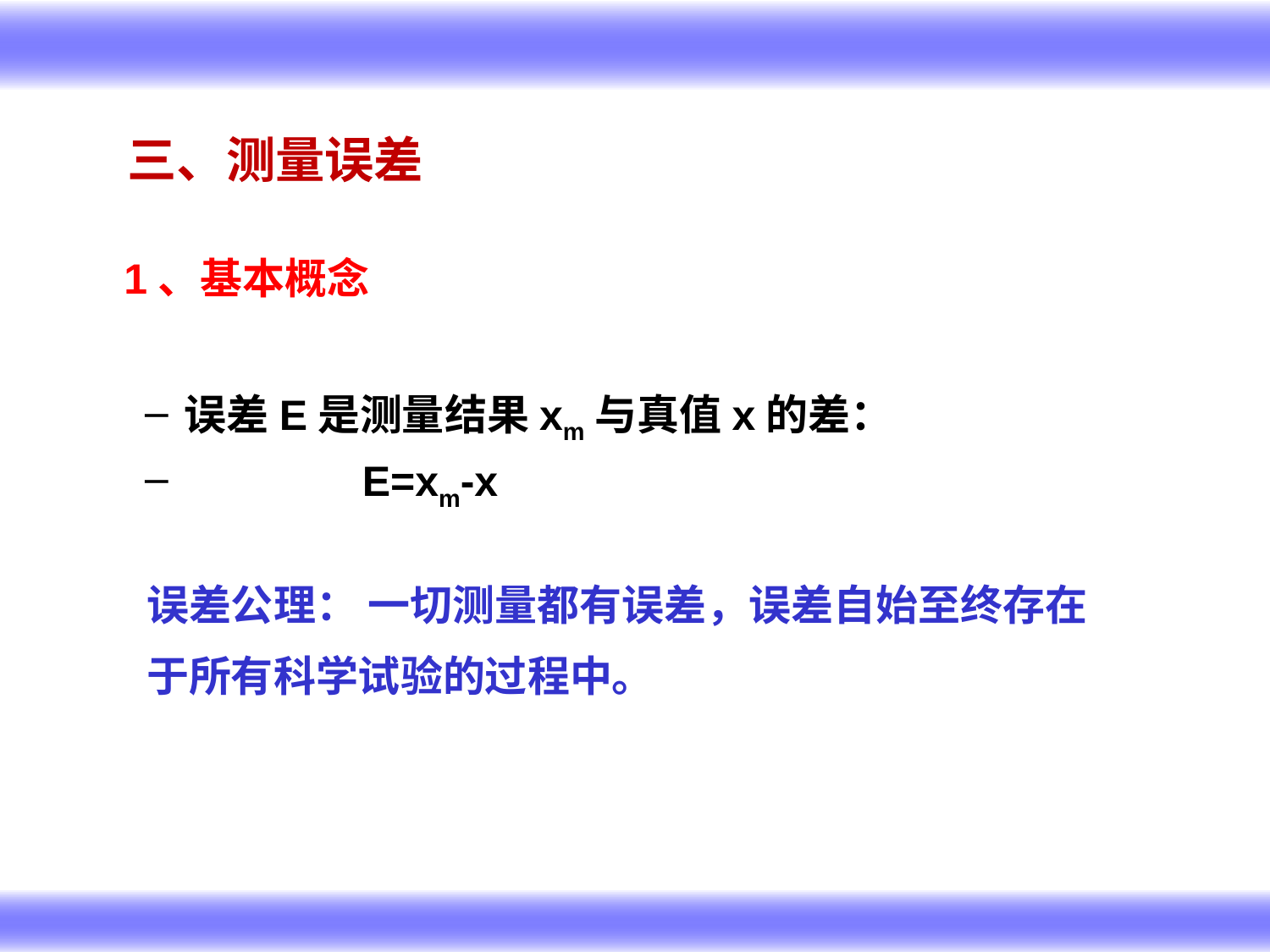

# 三、测量误差
1、基本概念
误差E是测量结果xm与真值x的差：
               E=xm-x

误差公理： 一切测量都有误差，误差自始至终存在于所有科学试验的过程中。
24